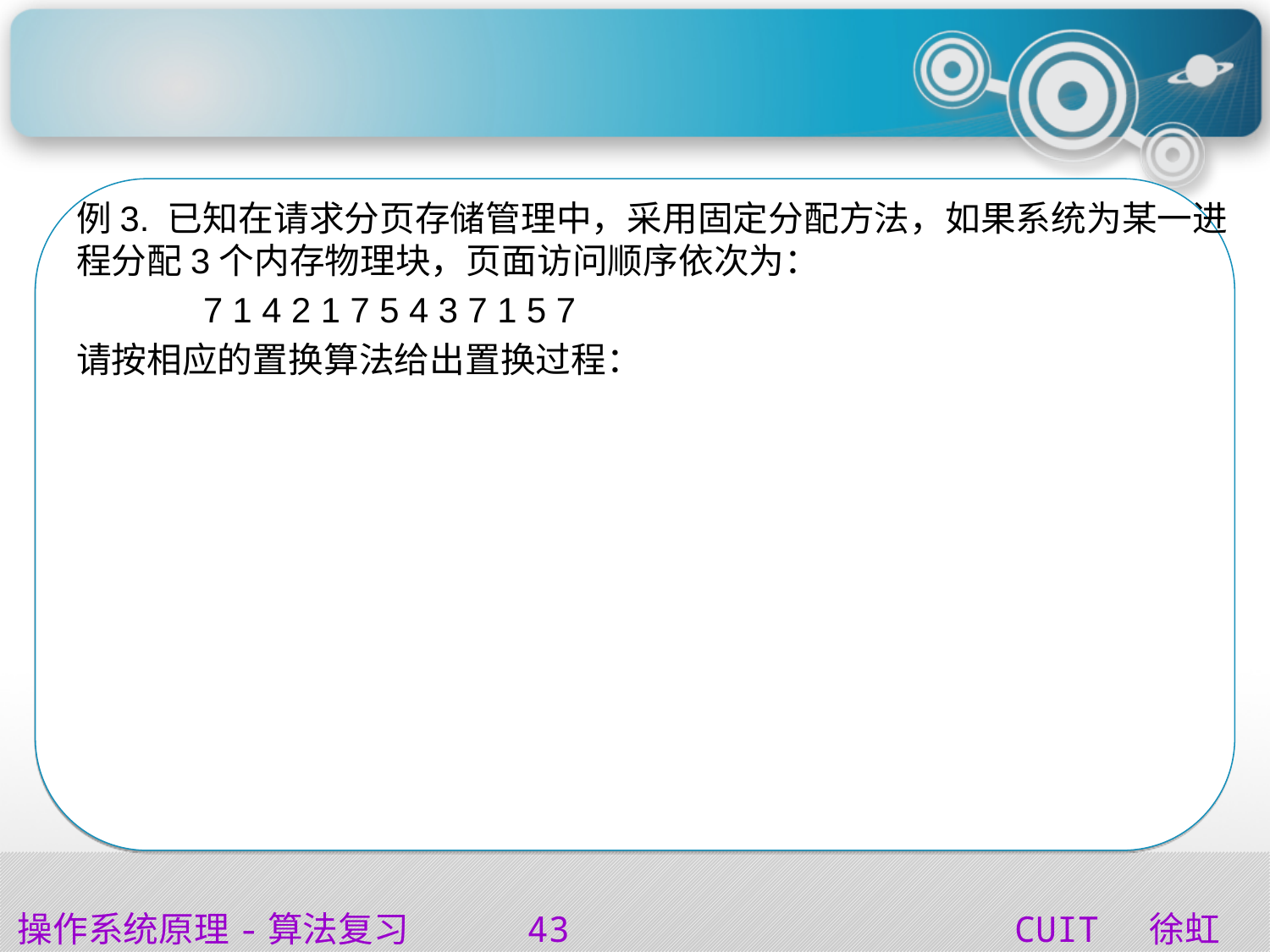

#
例3. 已知在请求分页存储管理中，采用固定分配方法，如果系统为某一进程分配3个内存物理块，页面访问顺序依次为：
	7 1 4 2 1 7 5 4 3 7 1 5 7
请按相应的置换算法给出置换过程：